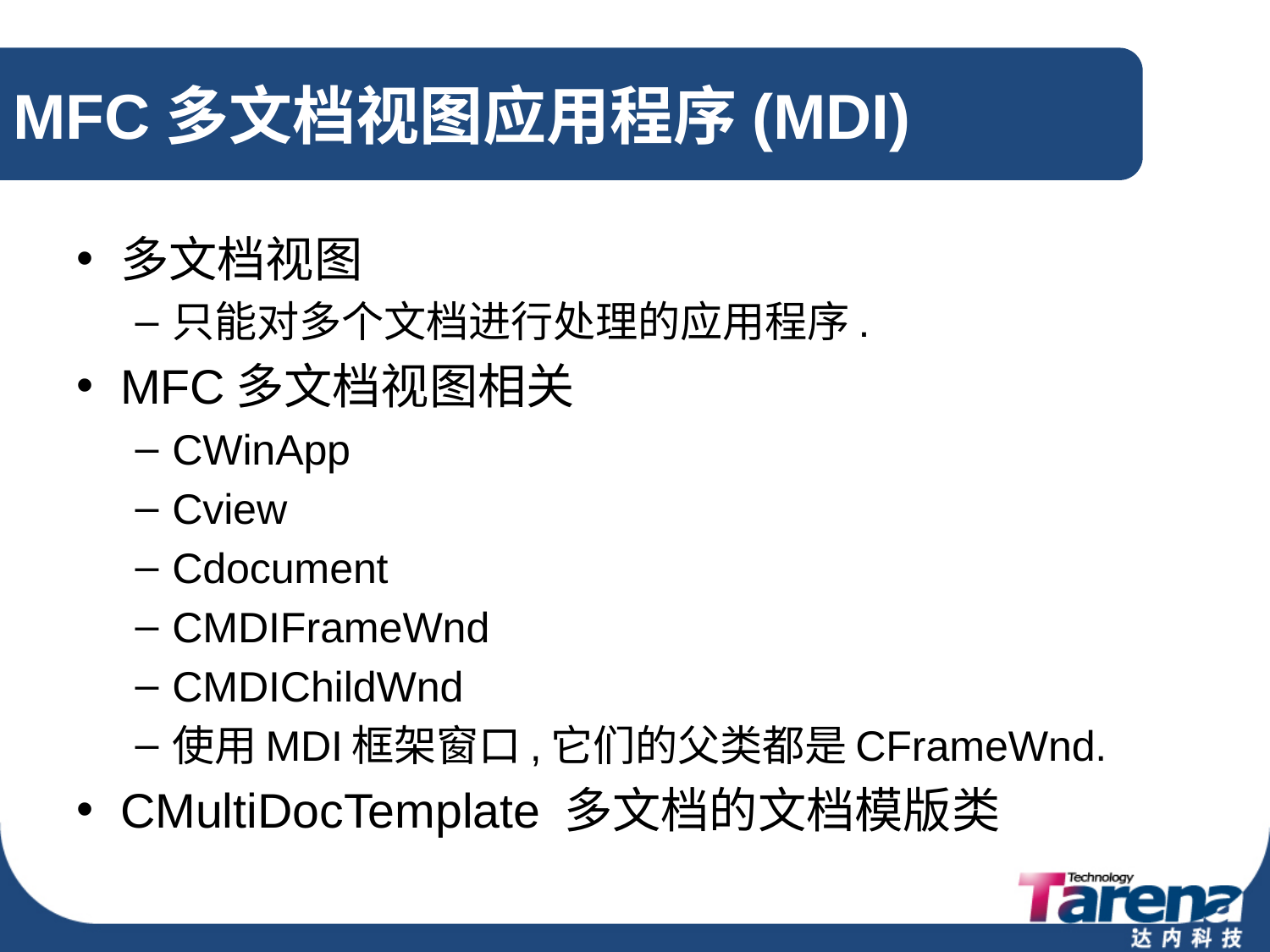

# MFC多文档视图应用程序(MDI)
多文档视图
只能对多个文档进行处理的应用程序.
MFC多文档视图相关
CWinApp
Cview
Cdocument
CMDIFrameWnd
CMDIChildWnd
使用MDI框架窗口,它们的父类都是CFrameWnd.
CMultiDocTemplate 多文档的文档模版类